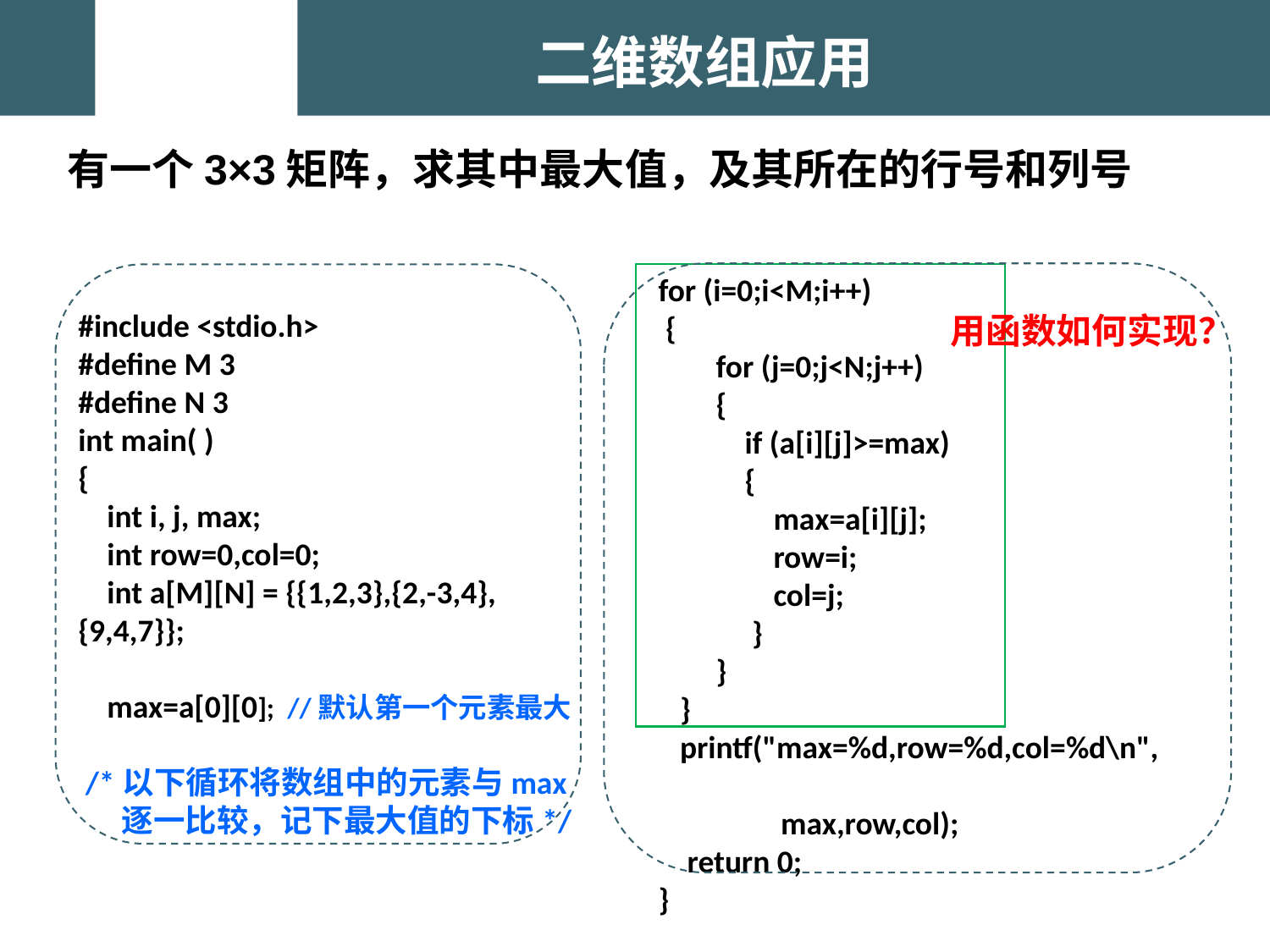

二维数组应用
有一个3×3矩阵，求其中最大值，及其所在的行号和列号

for (i=0;i<M;i++)
 {
        for (j=0;j<N;j++)
        {
            if (a[i][j]>=max)
            {
                max=a[i][j];
                row=i;
                col=j;
             }
        }
   }
   printf("max=%d,row=%d,col=%d\n",
                 max,row,col);
    return 0;
}

#include <stdio.h>
#define M 3
#define N 3
int main( )
{
    int i, j, max;
    int row=0,col=0;
    int a[M][N] = {{1,2,3},{2,-3,4},{9,4,7}};

    max=a[0][0];  //默认第一个元素最大

 /*以下循环将数组中的元素与max
     逐一比较，记下最大值的下标*/

用函数如何实现？